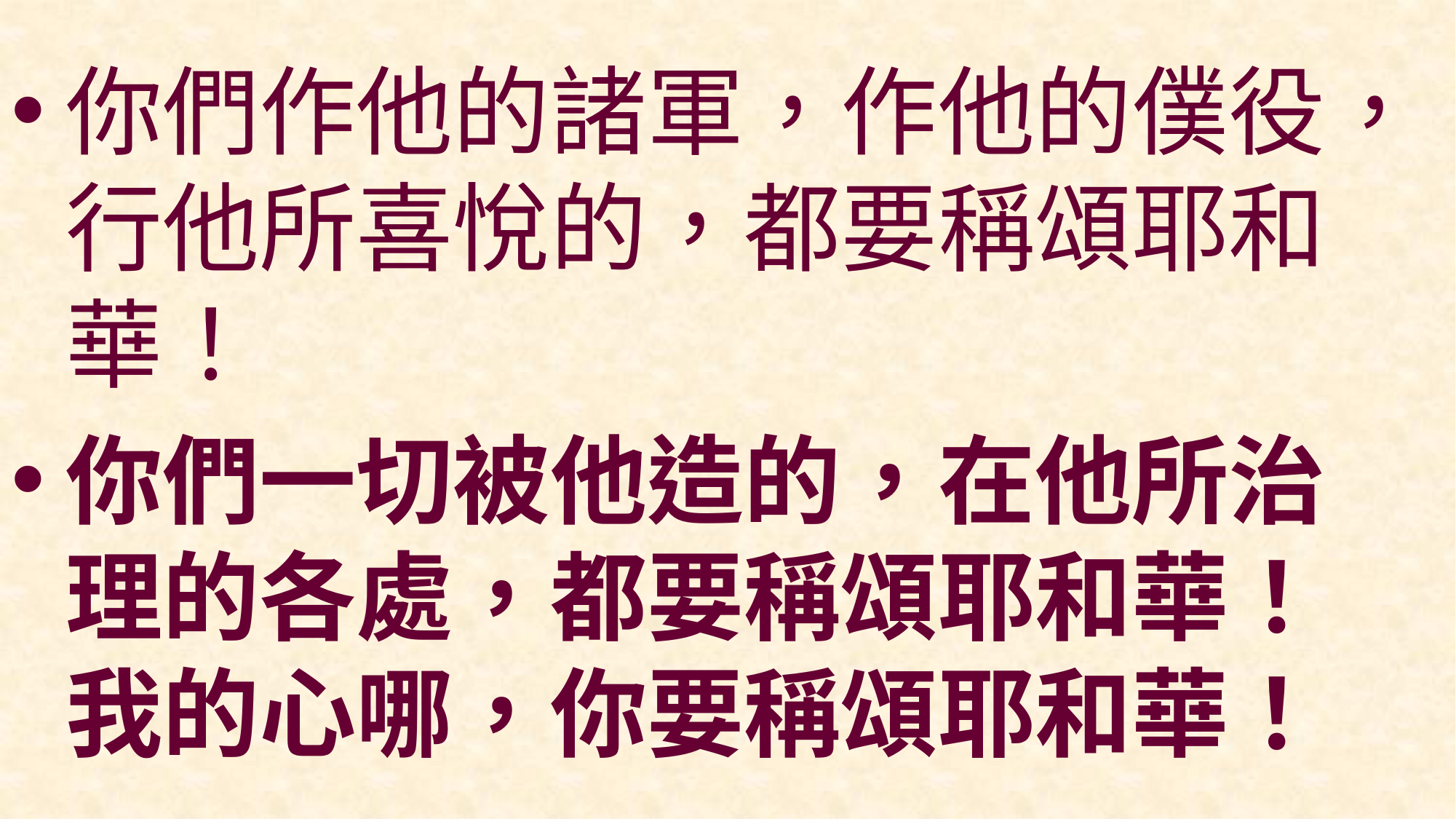

你們作他的諸軍，作他的僕役，行他所喜悅的，都要稱頌耶和華！
你們一切被他造的，在他所治理的各處，都要稱頌耶和華！我的心哪，你要稱頌耶和華！